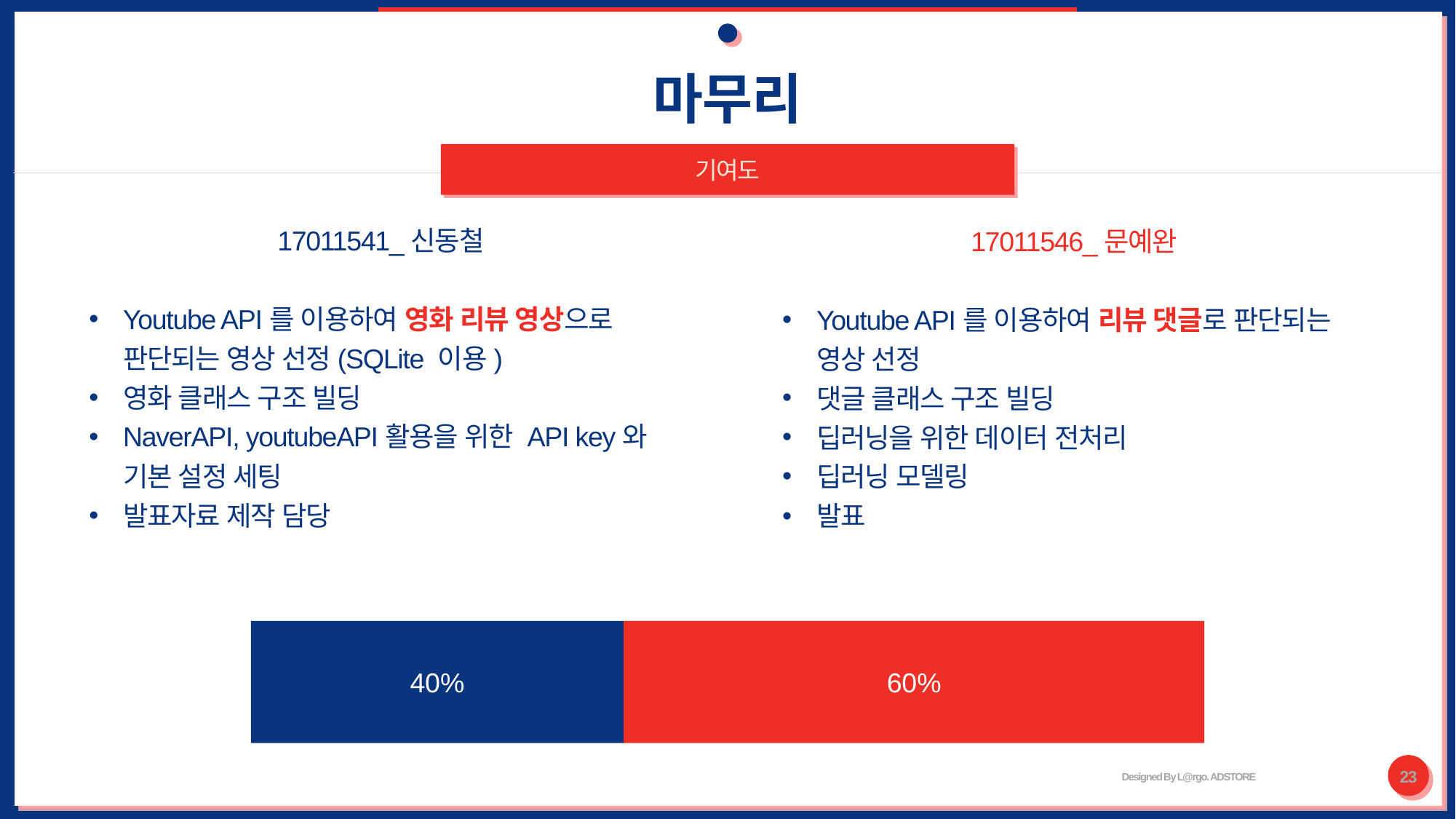

# 마무리
기여도
17011541_신동철

Youtube API를 이용하여 영화 리뷰 영상으로 판단되는 영상 선정(SQLite 이용)
영화 클래스 구조 빌딩
NaverAPI, youtubeAPI활용을 위한 API key와 기본 설정 세팅
발표자료 제작 담당
17011546_문예완

Youtube API를 이용하여 리뷰 댓글로 판단되는 영상 선정
댓글 클래스 구조 빌딩
딥러닝을 위한 데이터 전처리
딥러닝 모델링
발표

40%
60%
Designed By L@rgo. ADSTORE
23